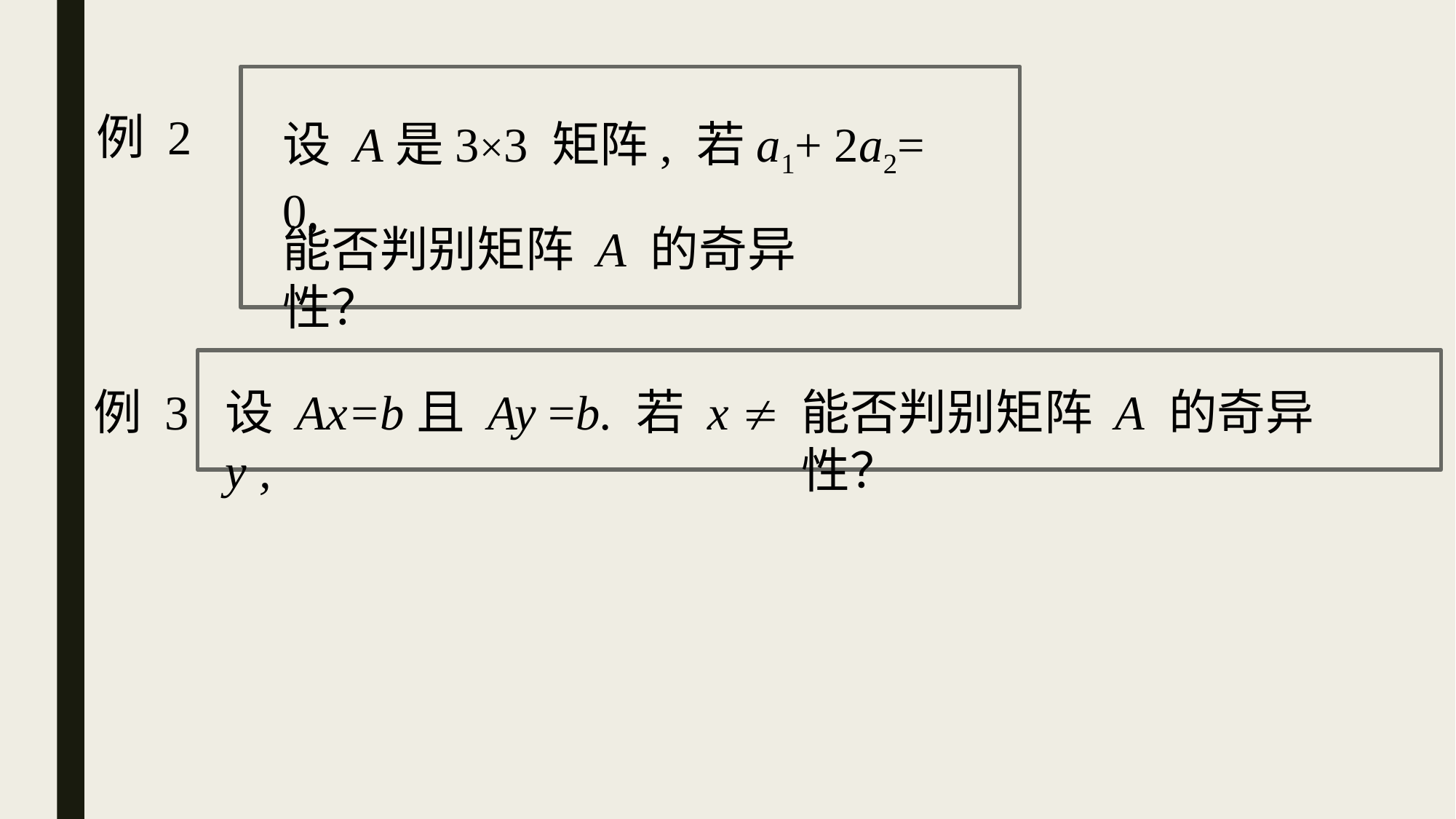

例 2
设 A是3×3 矩阵, 若a1+ 2a2= 0,
能否判别矩阵 A 的奇异性？

能否判别矩阵 A 的奇异性？
例 3
设 Ax=b且 Ay =b. 若 x ≠  y ,